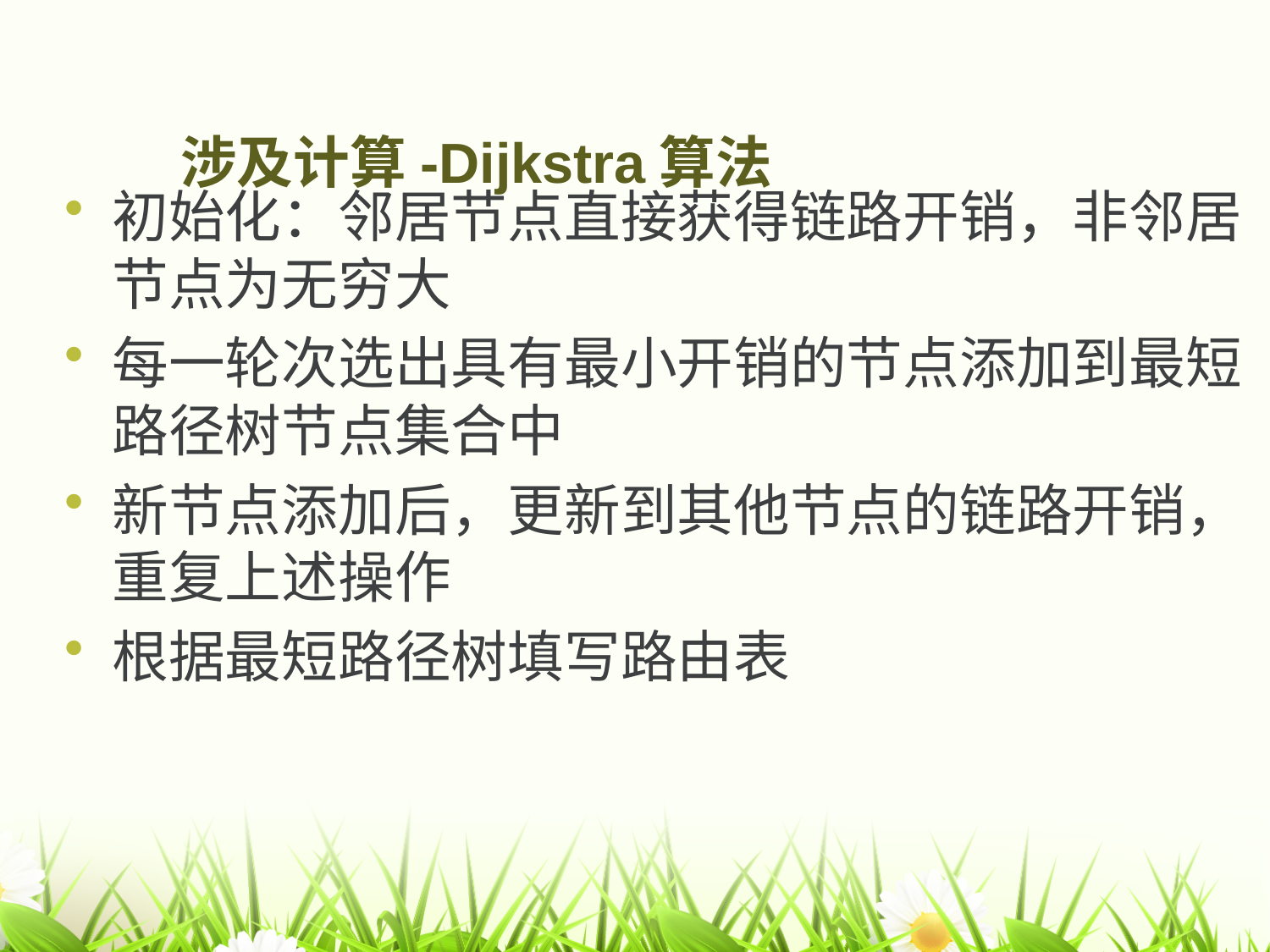

# 涉及计算-Dijkstra算法
初始化：邻居节点直接获得链路开销，非邻居节点为无穷大
每一轮次选出具有最小开销的节点添加到最短路径树节点集合中
新节点添加后，更新到其他节点的链路开销，重复上述操作
根据最短路径树填写路由表